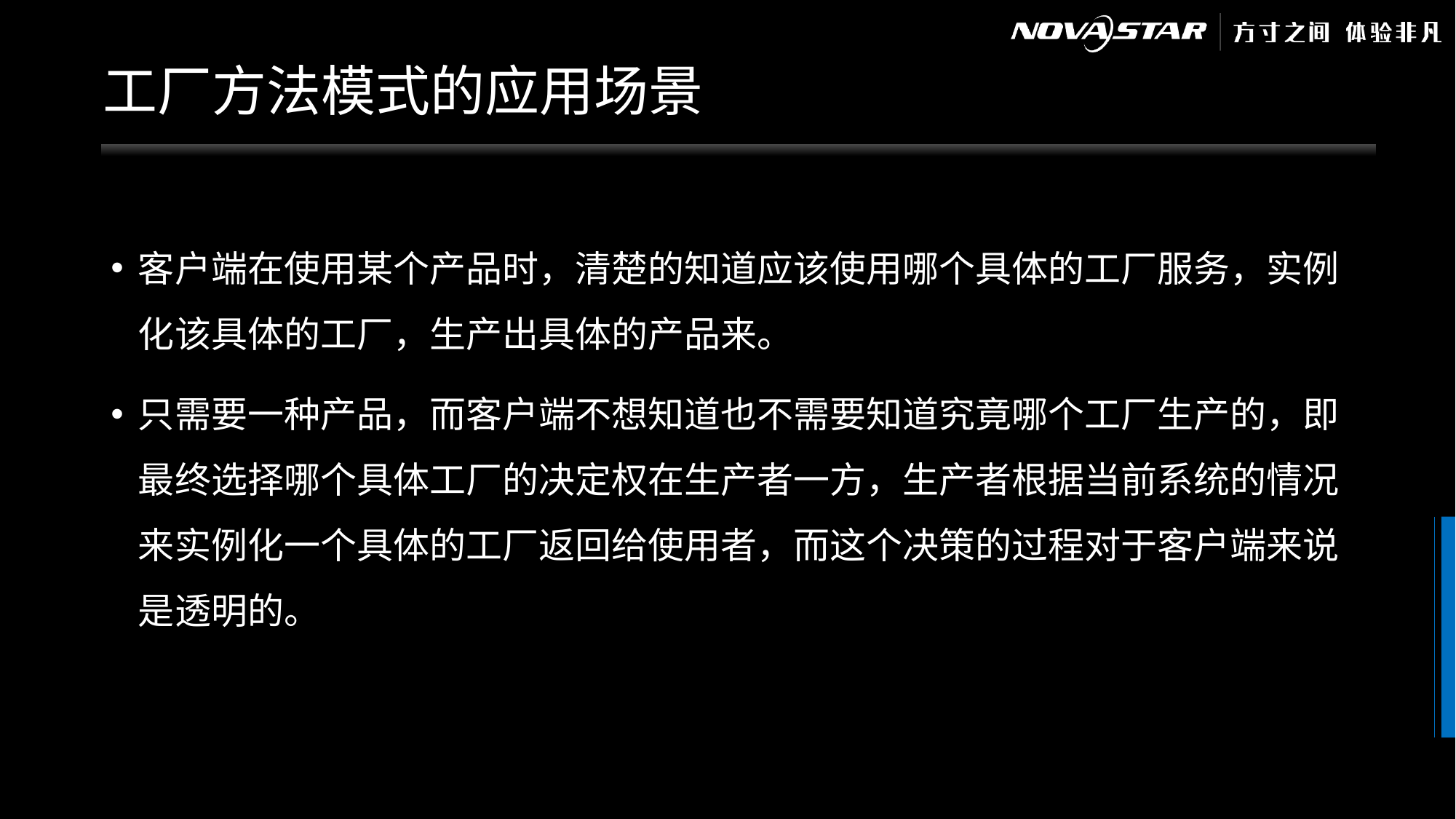

# 工厂方法模式的应用场景

客户端在使用某个产品时，清楚的知道应该使用哪个具体的工厂服务，实例化该具体的工厂，生产出具体的产品来。
只需要一种产品，而客户端不想知道也不需要知道究竟哪个工厂生产的，即最终选择哪个具体工厂的决定权在生产者一方，生产者根据当前系统的情况来实例化一个具体的工厂返回给使用者，而这个决策的过程对于客户端来说是透明的。